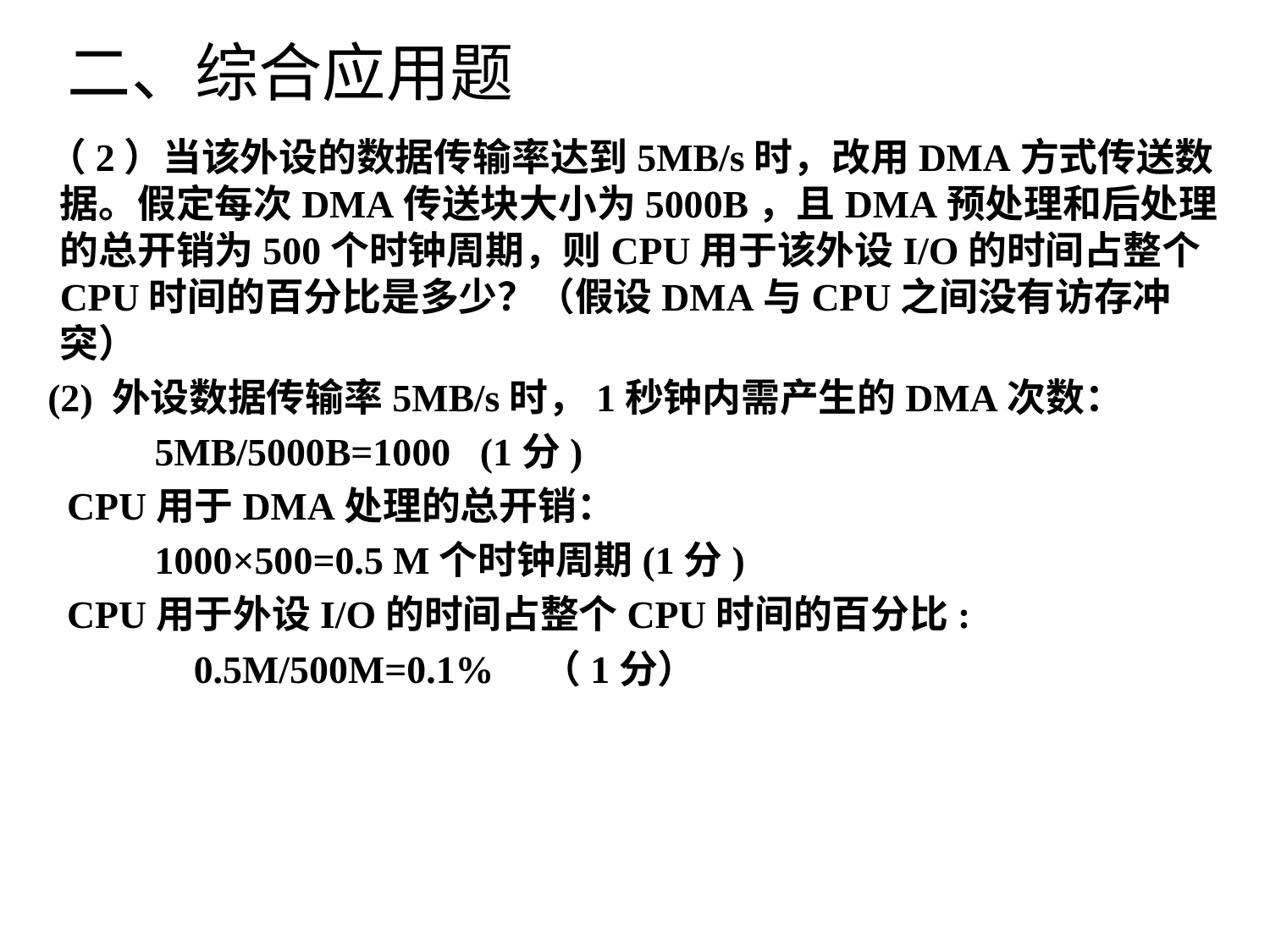

# 二、综合应用题
（2）当该外设的数据传输率达到5MB/s时，改用DMA方式传送数据。假定每次DMA传送块大小为5000B，且DMA预处理和后处理的总开销为500个时钟周期，则CPU用于该外设I/O的时间占整个CPU时间的百分比是多少？（假设DMA与CPU之间没有访存冲突）
(2) 外设数据传输率5MB/s时，1秒钟内需产生的DMA次数：
           5MB/5000B=1000   (1分)
  CPU用于DMA处理的总开销：
           1000×500=0.5 M个时钟周期(1分)
  CPU用于外设I/O的时间占整个CPU时间的百分比:
               0.5M/500M=0.1%    （1分）